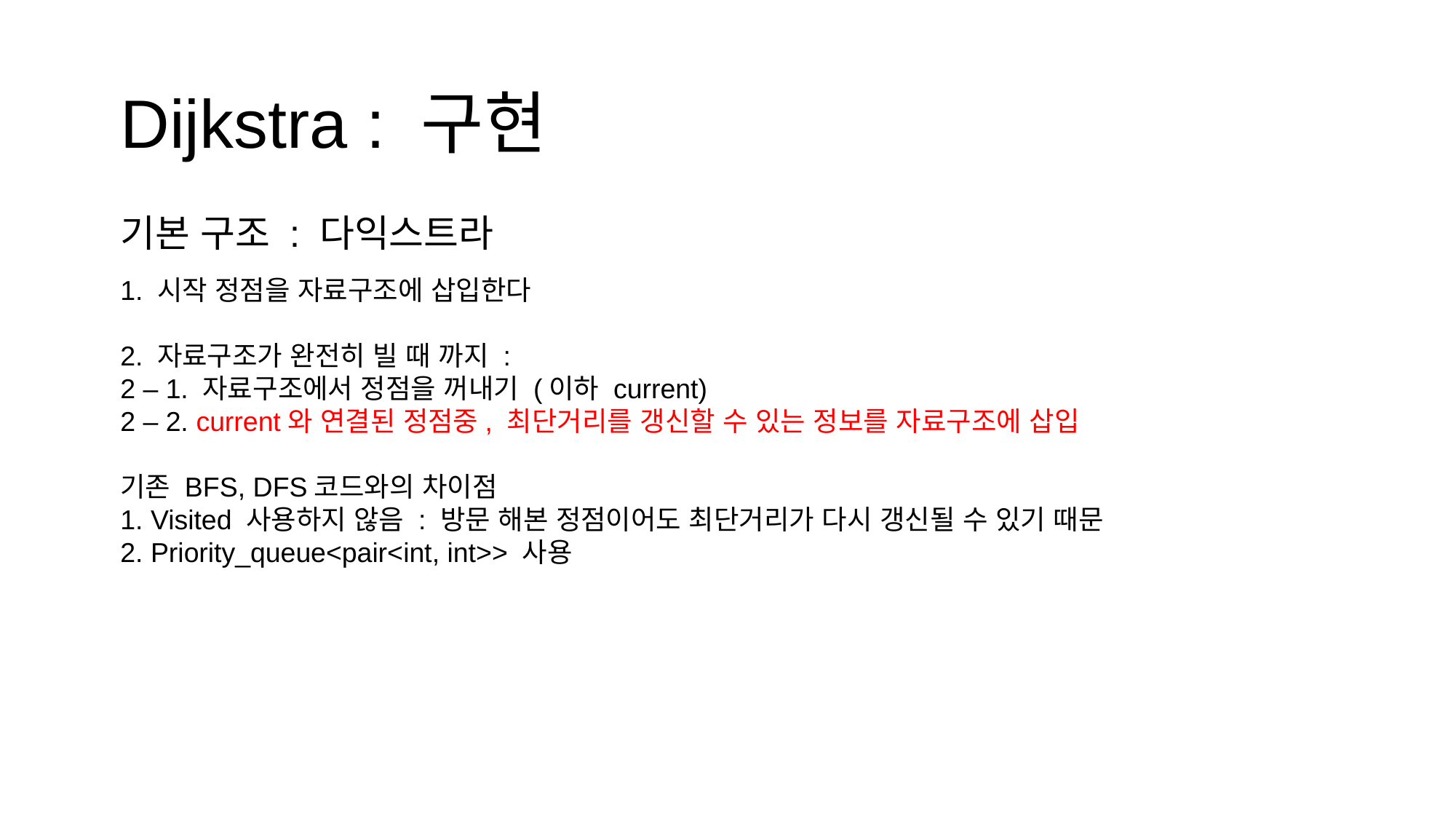

Dijkstra : 구현
기본 구조 : 다익스트라

1. 시작 정점을 자료구조에 삽입한다

2. 자료구조가 완전히 빌 때 까지 :
2 – 1. 자료구조에서 정점을 꺼내기 (이하 current)
2 – 2. current와 연결된 정점중, 최단거리를 갱신할 수 있는 정보를 자료구조에 삽입

기존 BFS, DFS코드와의 차이점
1. Visited 사용하지 않음 : 방문 해본 정점이어도 최단거리가 다시 갱신될 수 있기 때문
2. Priority_queue<pair<int, int>> 사용